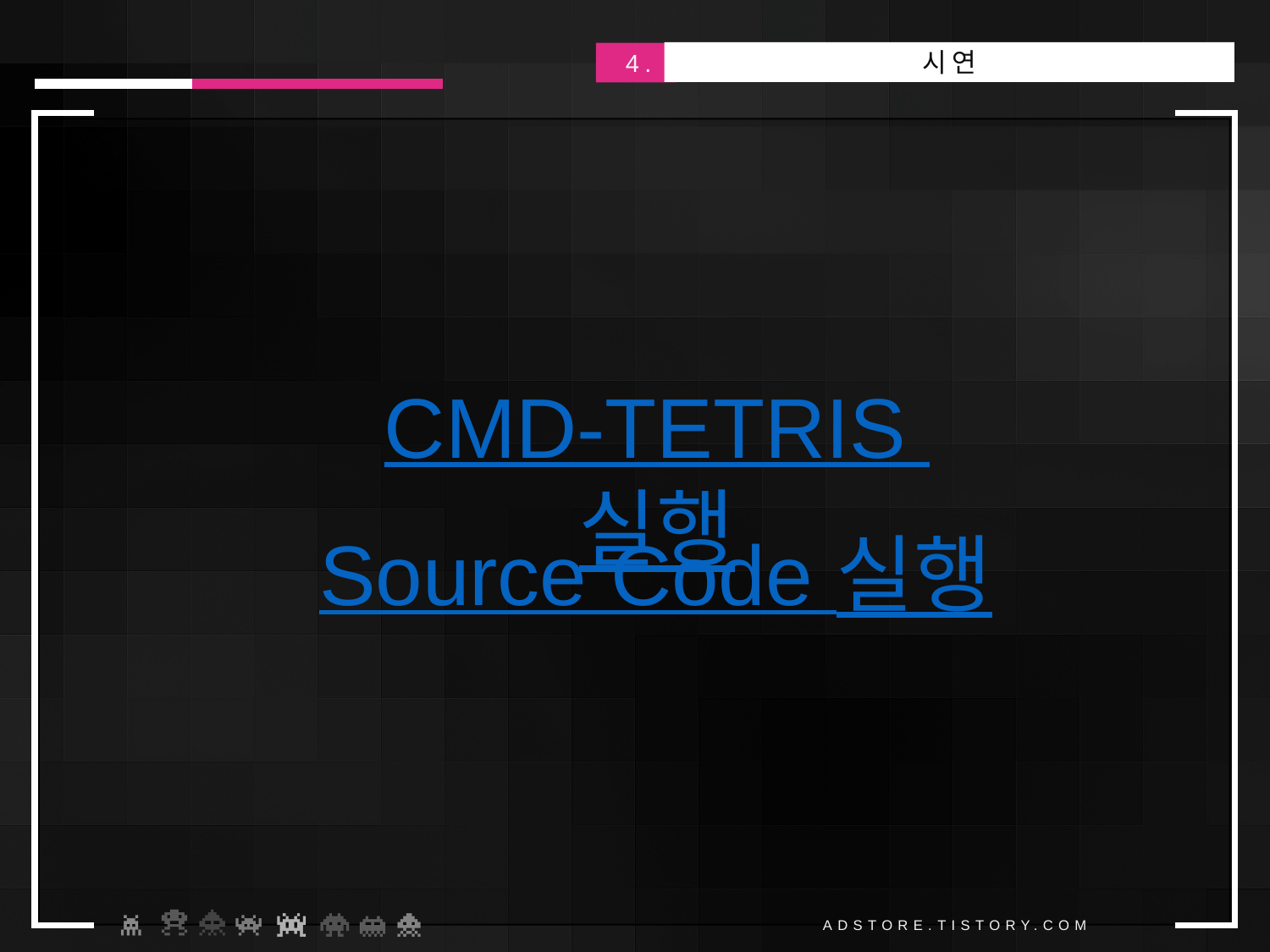

#
시연
4.
CMD-TETRIS 실행
Source Code 실행
ADSTORE.TISTORY.COM